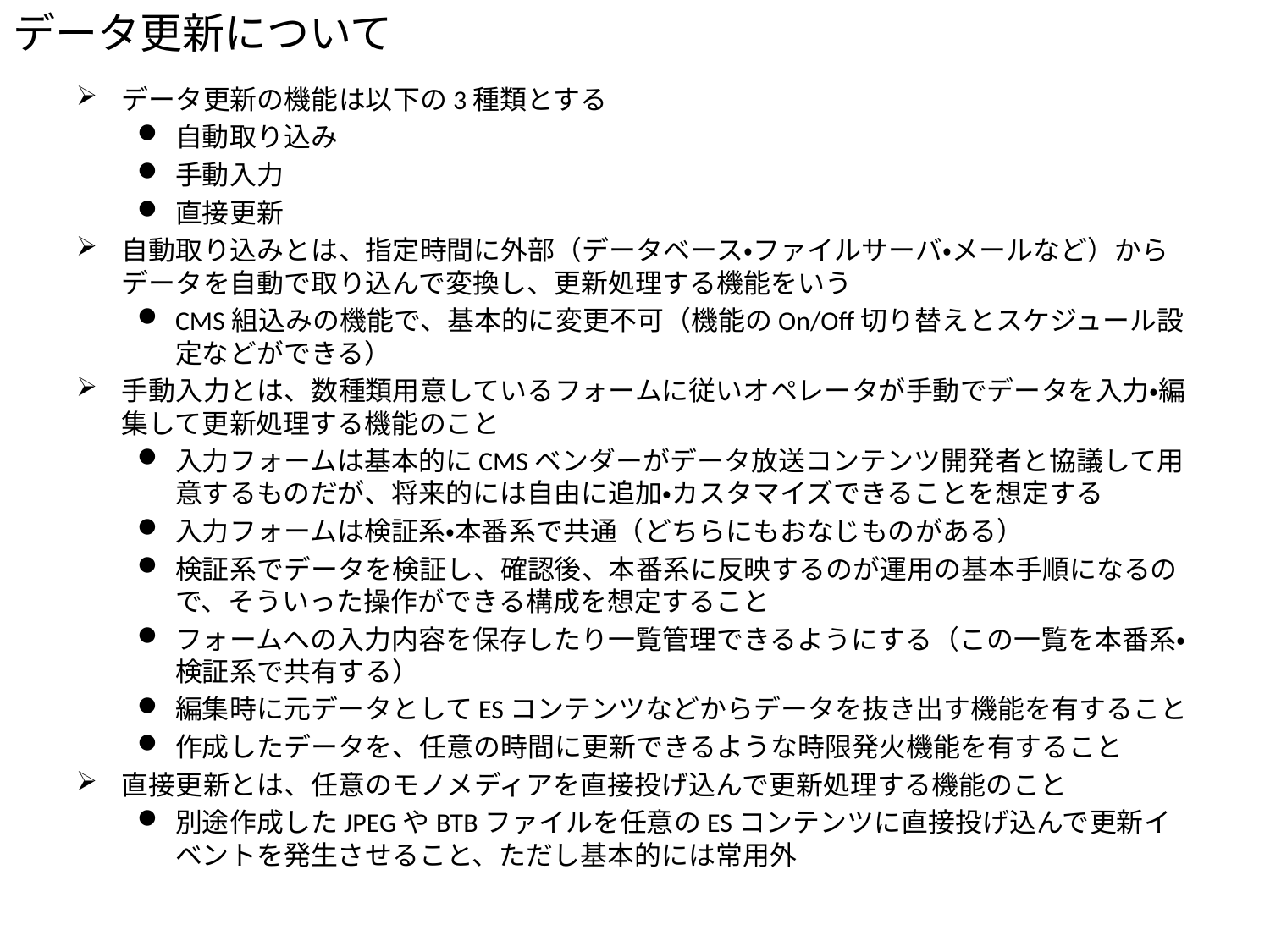

データ更新について
データ更新の機能は以下の3種類とする
自動取り込み
手動入力
直接更新
自動取り込みとは、指定時間に外部（データベース・ファイルサーバ・メールなど）からデータを自動で取り込んで変換し、更新処理する機能をいう
CMS組込みの機能で、基本的に変更不可（機能のOn/Off切り替えとスケジュール設定などができる）
手動入力とは、数種類用意しているフォームに従いオペレータが手動でデータを入力・編集して更新処理する機能のこと
入力フォームは基本的にCMSベンダーがデータ放送コンテンツ開発者と協議して用意するものだが、将来的には自由に追加・カスタマイズできることを想定する
入力フォームは検証系・本番系で共通（どちらにもおなじものがある）
検証系でデータを検証し、確認後、本番系に反映するのが運用の基本手順になるので、そういった操作ができる構成を想定すること
フォームへの入力内容を保存したり一覧管理できるようにする（この一覧を本番系・検証系で共有する）
編集時に元データとしてESコンテンツなどからデータを抜き出す機能を有すること
作成したデータを、任意の時間に更新できるような時限発火機能を有すること
直接更新とは、任意のモノメディアを直接投げ込んで更新処理する機能のこと
別途作成したJPEGやBTBファイルを任意のESコンテンツに直接投げ込んで更新イベントを発生させること、ただし基本的には常用外